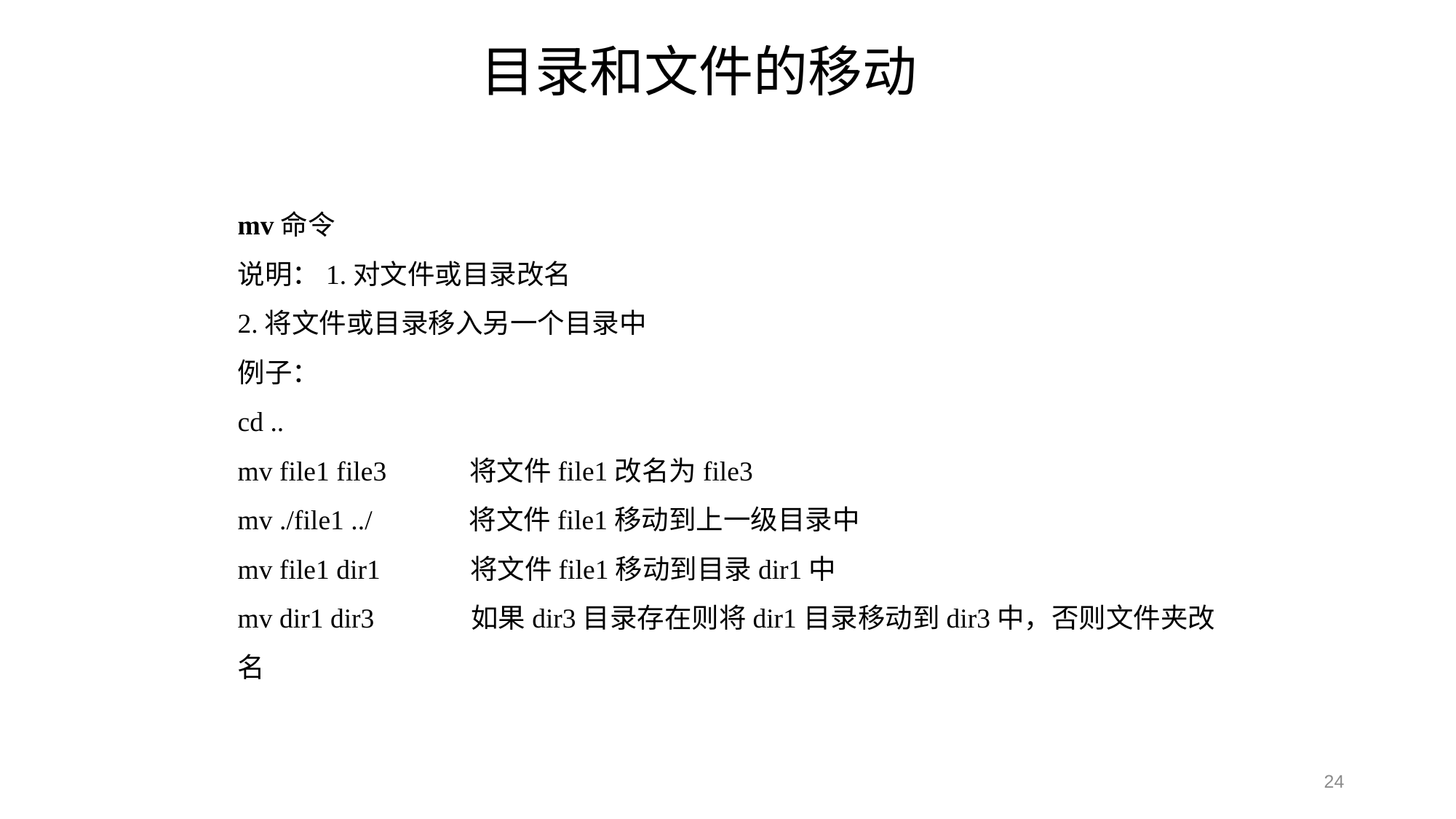

目录和文件的移动
mv命令
说明：1.对文件或目录改名
2.将文件或目录移入另一个目录中
例子：
cd ..
mv file1 file3           将文件file1改名为file3
mv ./file1 ../             将文件file1移动到上一级目录中
mv file1 dir1            将文件file1移动到目录dir1中
mv dir1 dir3             如果dir3目录存在则将dir1目录移动到dir3中，否则文件夹改名
24